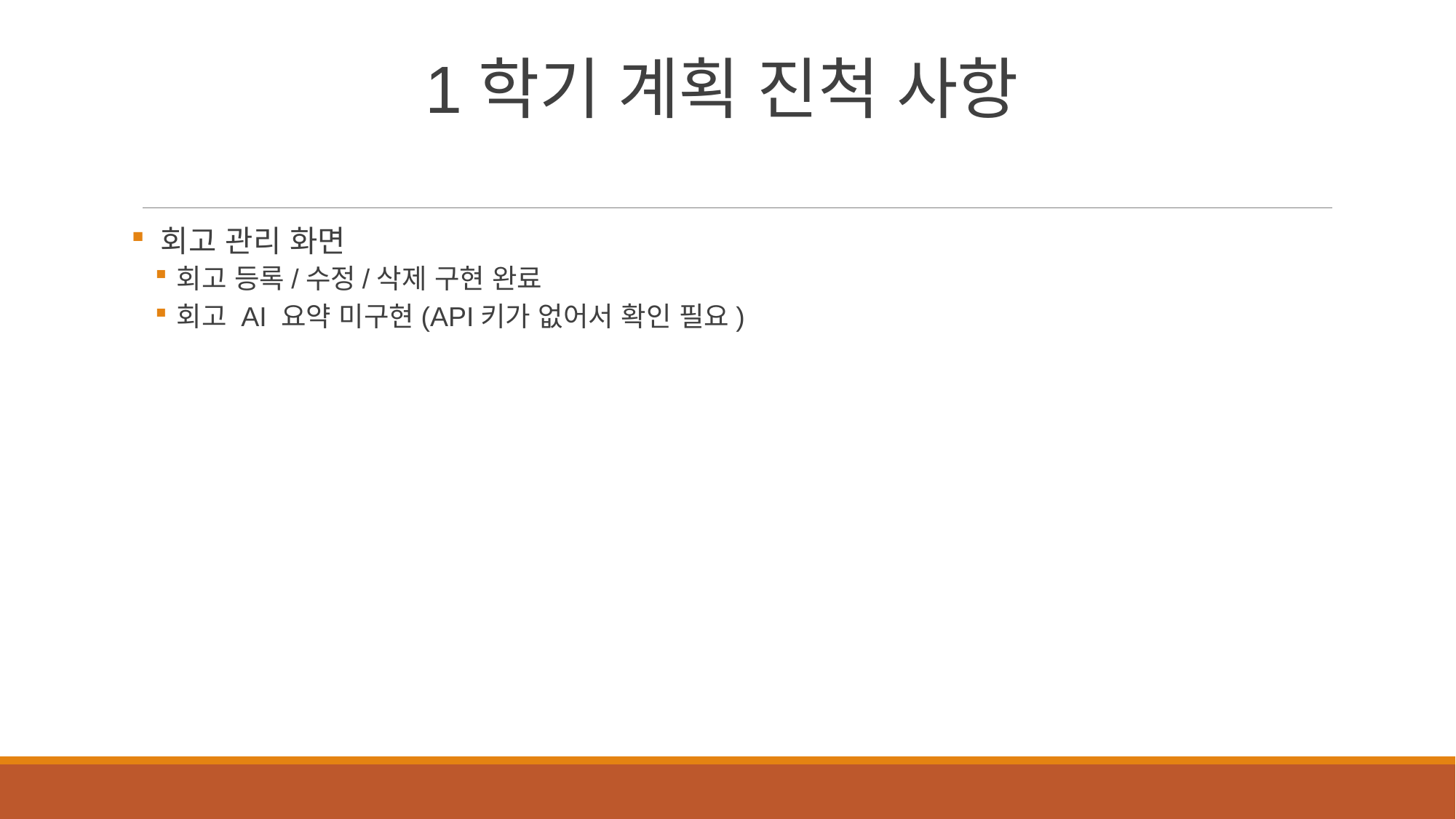

# 1학기 계획 진척 사항
 회고 관리 화면
회고 등록/수정/삭제 구현 완료
회고 AI 요약 미구현(API키가 없어서 확인 필요)